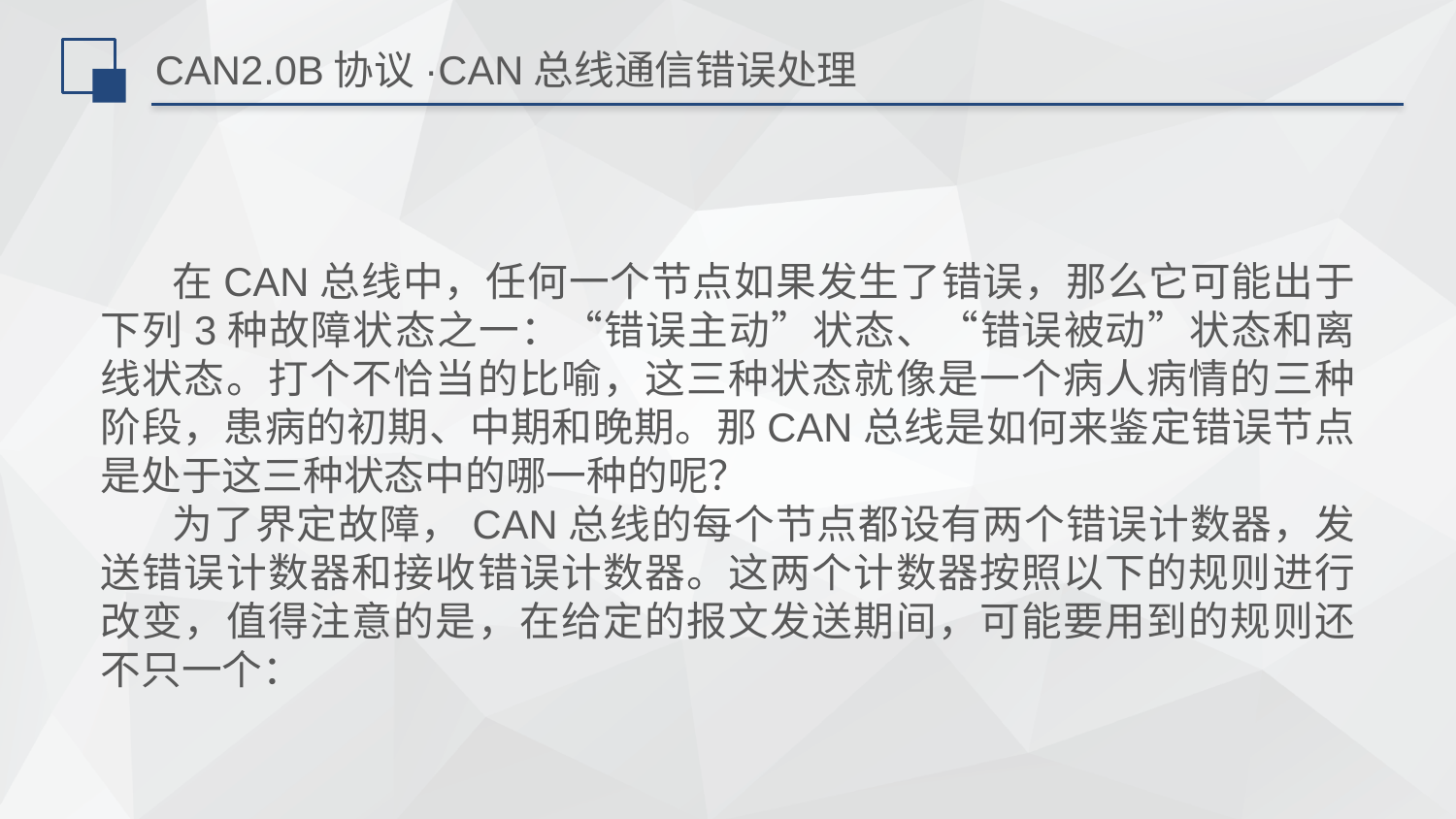

# CAN2.0B协议·CAN总线通信错误处理
在CAN总线中，任何一个节点如果发生了错误，那么它可能出于下列3种故障状态之一：“错误主动”状态、“错误被动”状态和离线状态。打个不恰当的比喻，这三种状态就像是一个病人病情的三种阶段，患病的初期、中期和晚期。那CAN总线是如何来鉴定错误节点是处于这三种状态中的哪一种的呢？
为了界定故障，CAN总线的每个节点都设有两个错误计数器，发送错误计数器和接收错误计数器。这两个计数器按照以下的规则进行改变，值得注意的是，在给定的报文发送期间，可能要用到的规则还不只一个：